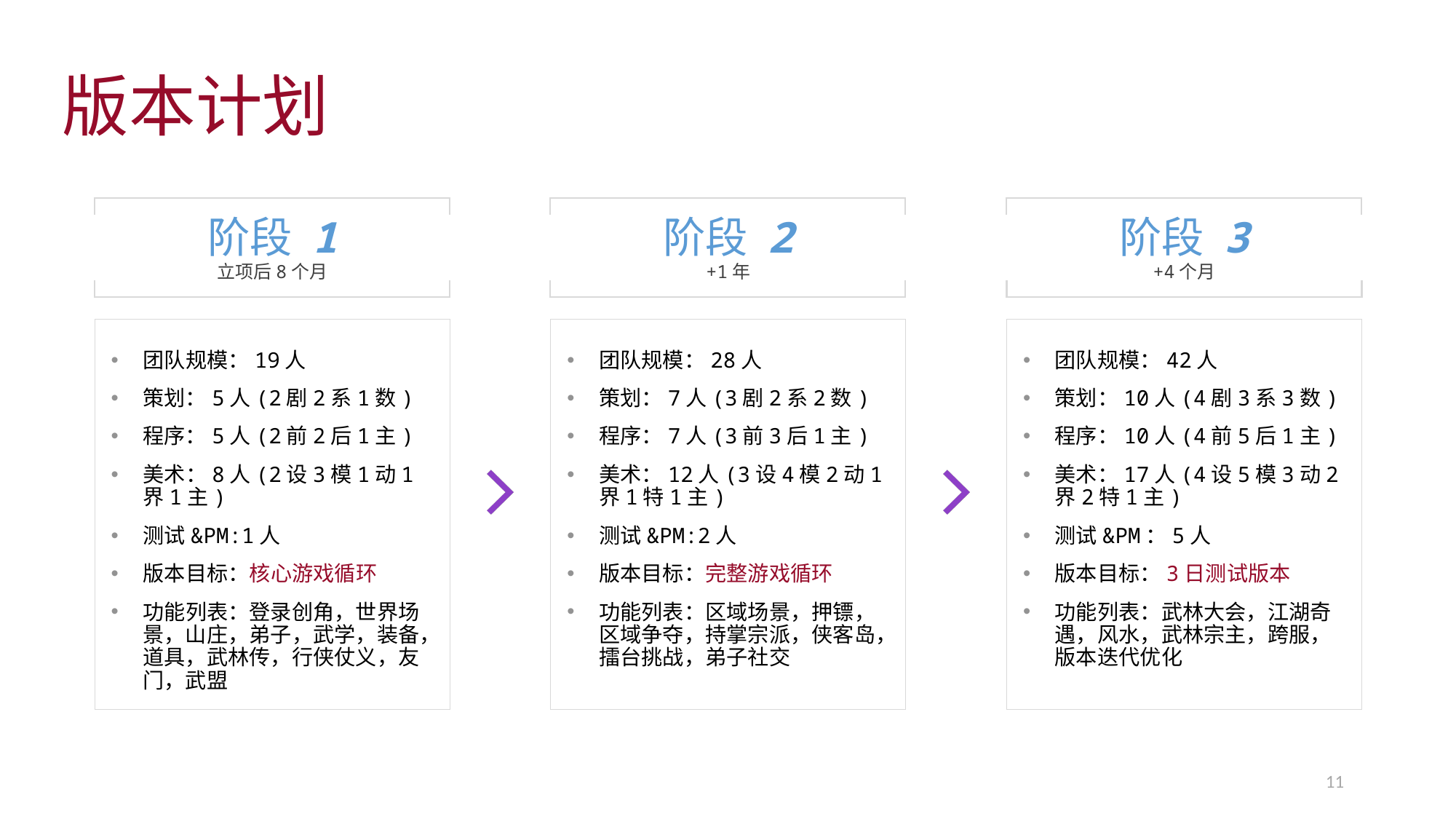

# 版本计划
阶段 1
立项后8个月
阶段 2
+1年
阶段 3
+4个月
团队规模：19人
策划：5人(2剧2系1数)
程序：5人(2前2后1主)
美术：8人(2设3模1动1界1主)
测试&PM:1人
版本目标：核心游戏循环
功能列表：登录创角，世界场景，山庄，弟子，武学，装备，道具，武林传，行侠仗义，友门，武盟

团队规模：28人
策划：7人(3剧2系2数)
程序：7人(3前3后1主)
美术：12人(3设4模2动1界1特1主)
测试&PM:2人
版本目标：完整游戏循环
功能列表：区域场景，押镖，区域争夺，持掌宗派，侠客岛，擂台挑战，弟子社交
团队规模：42人
策划：10人(4剧3系3数)
程序：10人(4前5后1主)
美术：17人(4设5模3动2界2特1主)
测试&PM：5人
版本目标：3日测试版本
功能列表：武林大会，江湖奇遇，风水，武林宗主，跨服，版本迭代优化
11